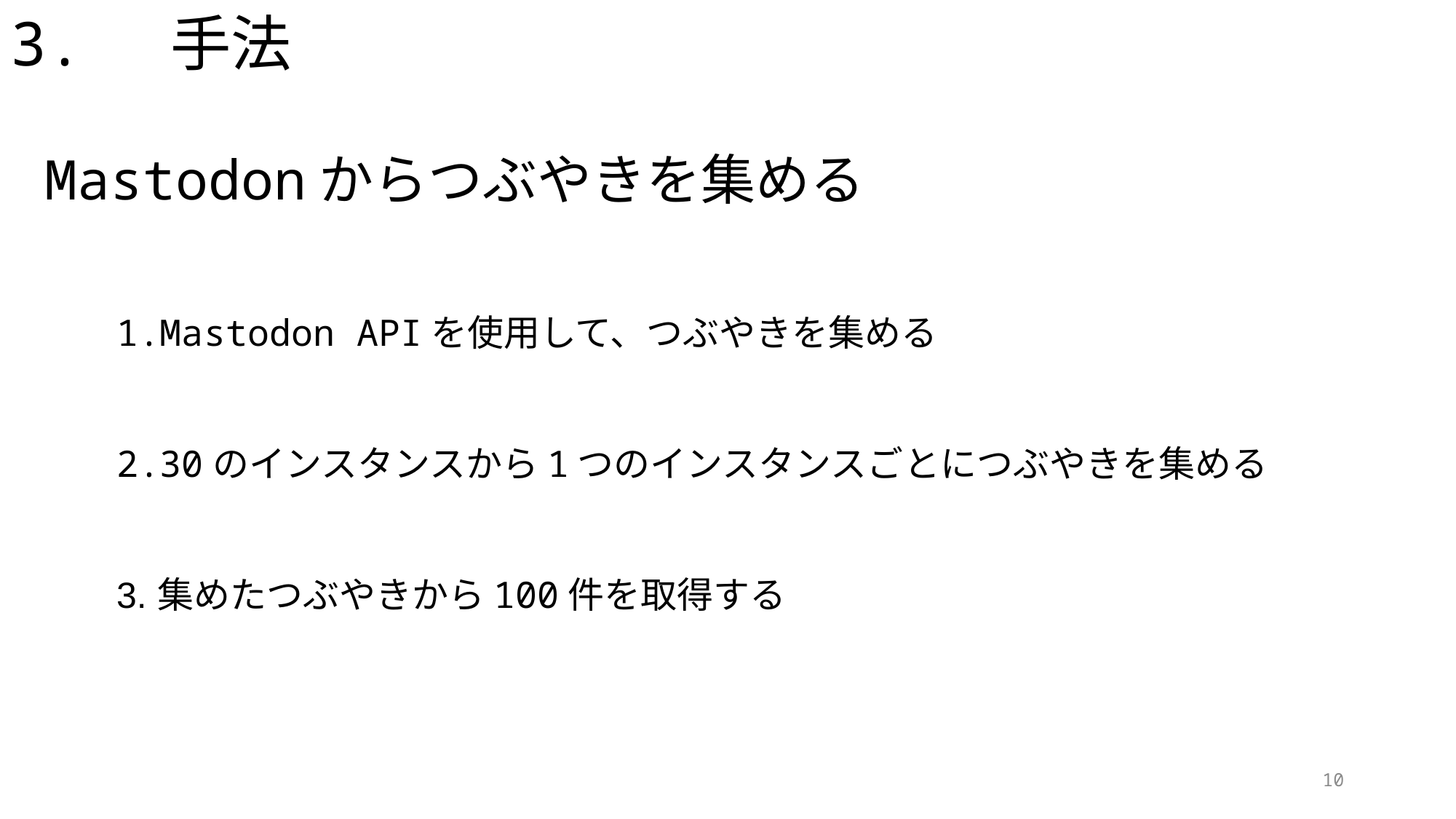

3.  手法
Mastodonからつぶやきを集める
Mastodon APIを使用して、つぶやきを集める
30のインスタンスから1つのインスタンスごとにつぶやきを集める
集めたつぶやきから100件を取得する
10